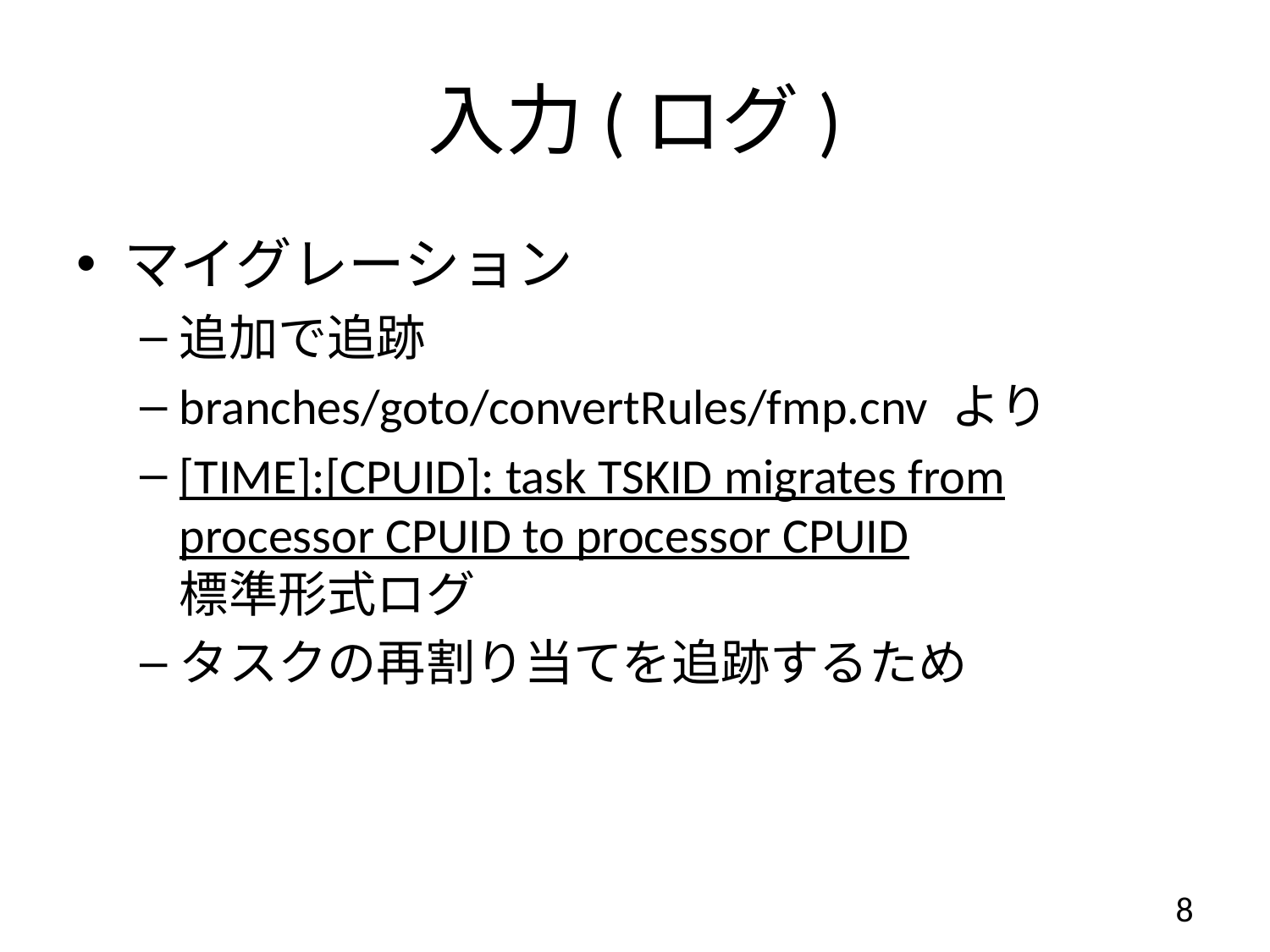

# 入力(ログ)
マイグレーション
追加で追跡
branches/goto/convertRules/fmp.cnv より
[TIME]:[CPUID]: task TSKID migrates from processor CPUID to processor CPUID
標準形式ログ
タスクの再割り当てを追跡するため

8